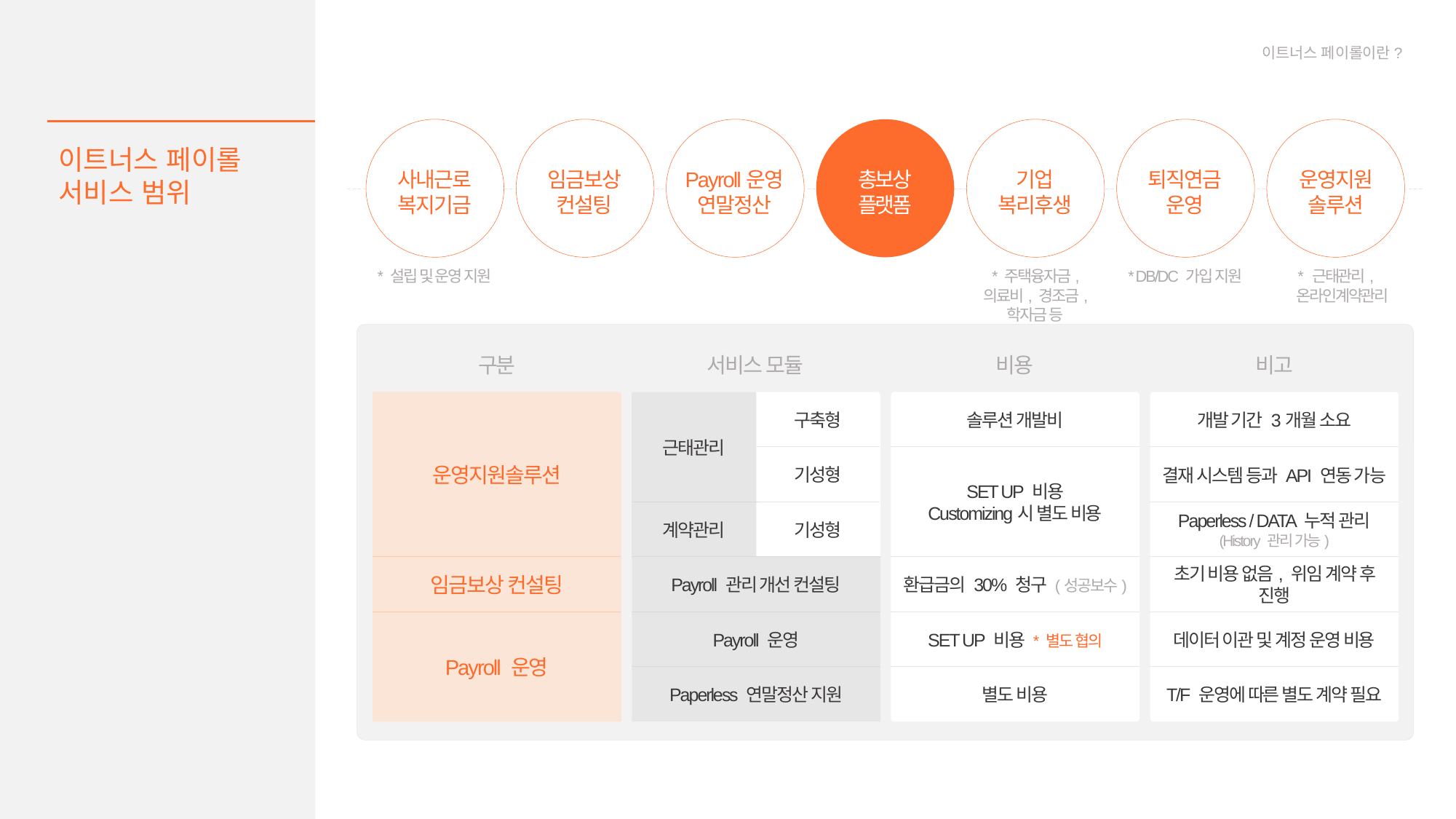

이트너스 페이롤이란?

# 이트너스 페이롤 서비스 범위
사내근로
복지기금
임금보상
컨설팅
Payroll운영
연말정산
총보상
플랫폼
기업
복리후생
퇴직연금
운영
운영지원
솔루션
* 설립 및 운영 지원
* 주택융자금, 의료비, 경조금, 학자금 등
* DB/DC 가입 지원
* 근태관리,
   온라인계약관리

구분
서비스 모듈
비용
비고
운영지원솔루션
근태관리

구축형
솔루션 개발비
개발 기간 3개월 소요
기성형
SET UP 비용
Customizing시 별도 비용
결재 시스템 등과 API 연동 가능
계약관리
기성형
Paperless / DATA 누적 관리
(History 관리 가능)
임금보상 컨설팅
Payroll 관리 개선 컨설팅
환급금의 30% 청구 (성공보수)
초기 비용 없음, 위임 계약 후 진행
Payroll 운영
Payroll 운영
SET UP 비용 * 별도 협의
데이터 이관 및 계정 운영 비용
Paperless 연말정산 지원
별도 비용
T/F 운영에 따른 별도 계약 필요